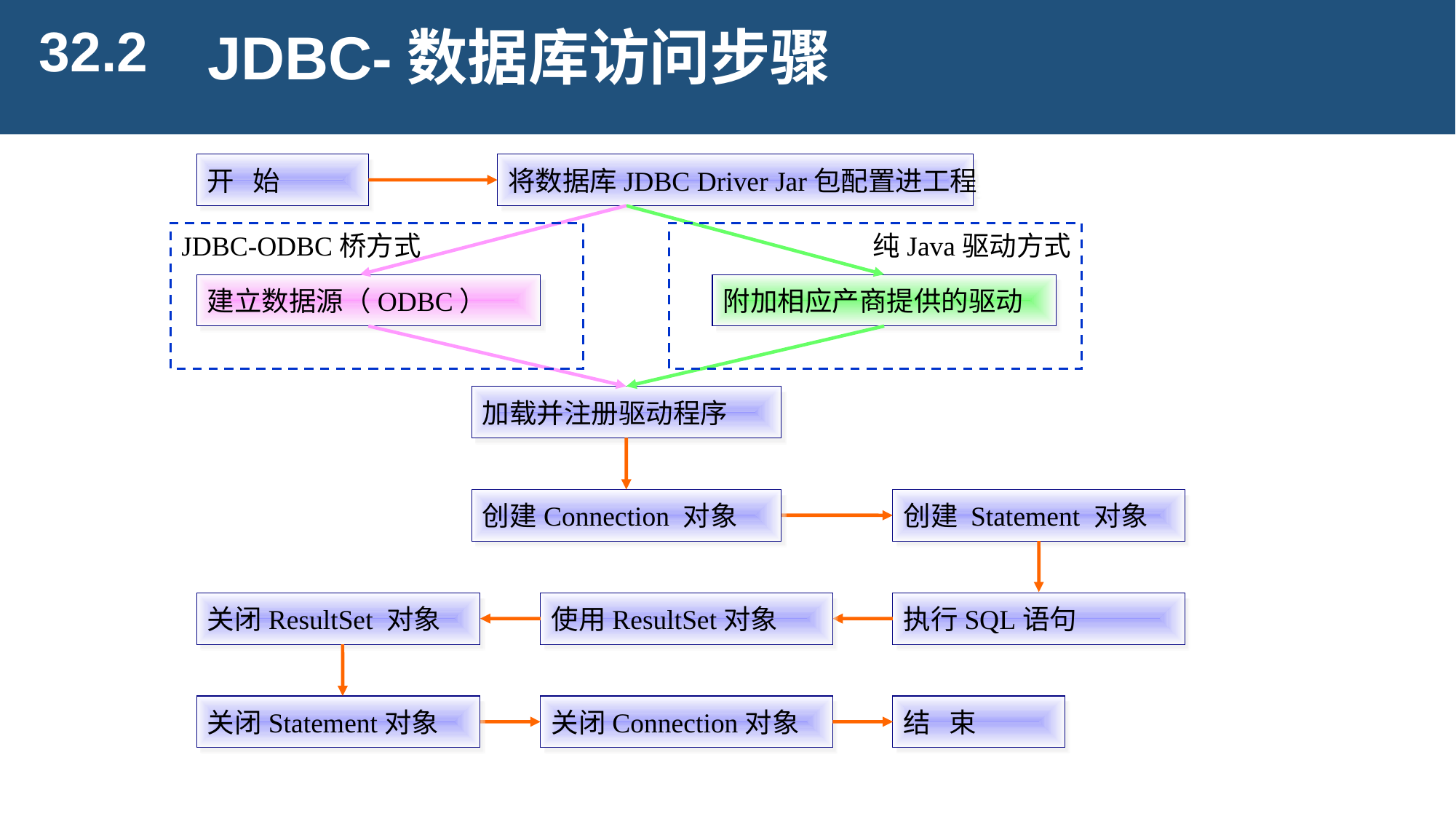

32.2
JDBC-数据库访问步骤
开   始
将数据库JDBC Driver Jar包配置进工程

JDBC-ODBC桥方式

纯Java驱动方式
建立数据源（ODBC）
附加相应产商提供的驱动

加载并注册驱动程序

创建Connection 对象
创建 Statement 对象

关闭ResultSet 对象
使用ResultSet对象
执行SQL语句

关闭Statement对象
关闭Connection对象
结   束